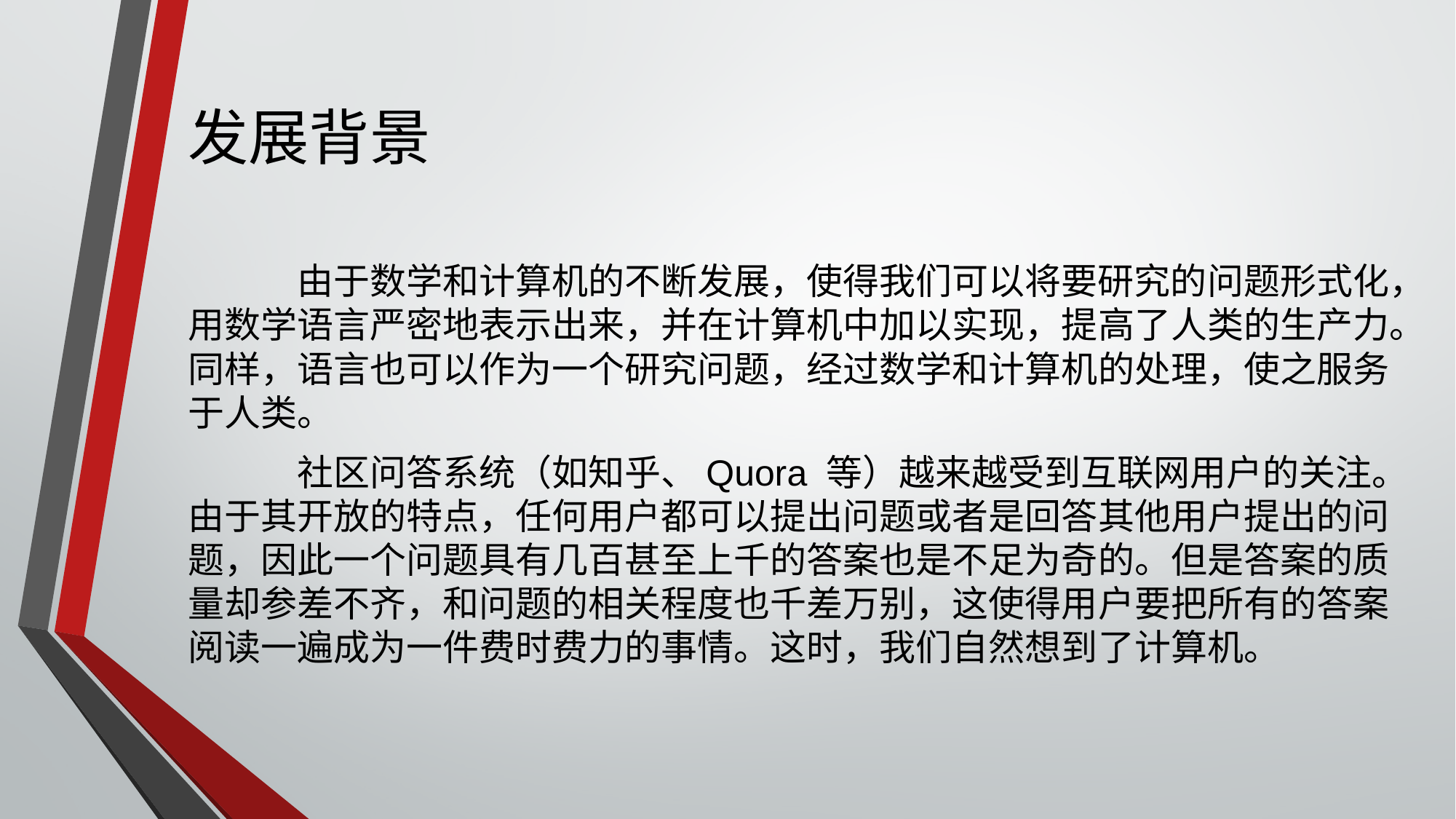

# 发展背景
	由于数学和计算机的不断发展，使得我们可以将要研究的问题形式化，用数学语言严密地表示出来，并在计算机中加以实现，提高了人类的生产力。同样，语言也可以作为一个研究问题，经过数学和计算机的处理，使之服务于人类。
	社区问答系统（如知乎、Quora 等）越来越受到互联网用户的关注。由于其开放的特点，任何用户都可以提出问题或者是回答其他用户提出的问题，因此一个问题具有几百甚至上千的答案也是不足为奇的。但是答案的质量却参差不齐，和问题的相关程度也千差万别，这使得用户要把所有的答案阅读一遍成为一件费时费力的事情。这时，我们自然想到了计算机。